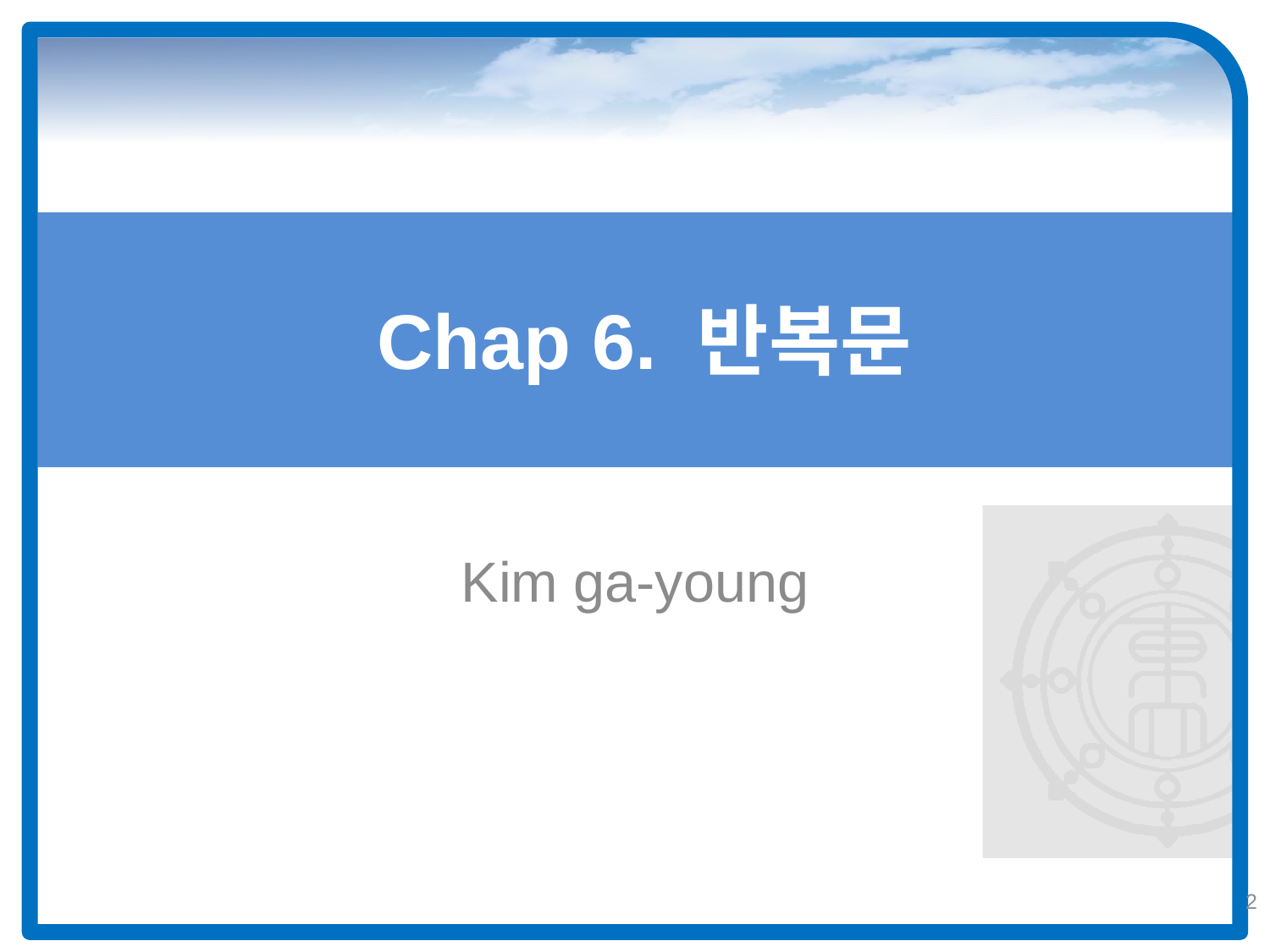

# Chap 6. 반복문
Kim ga-young
2